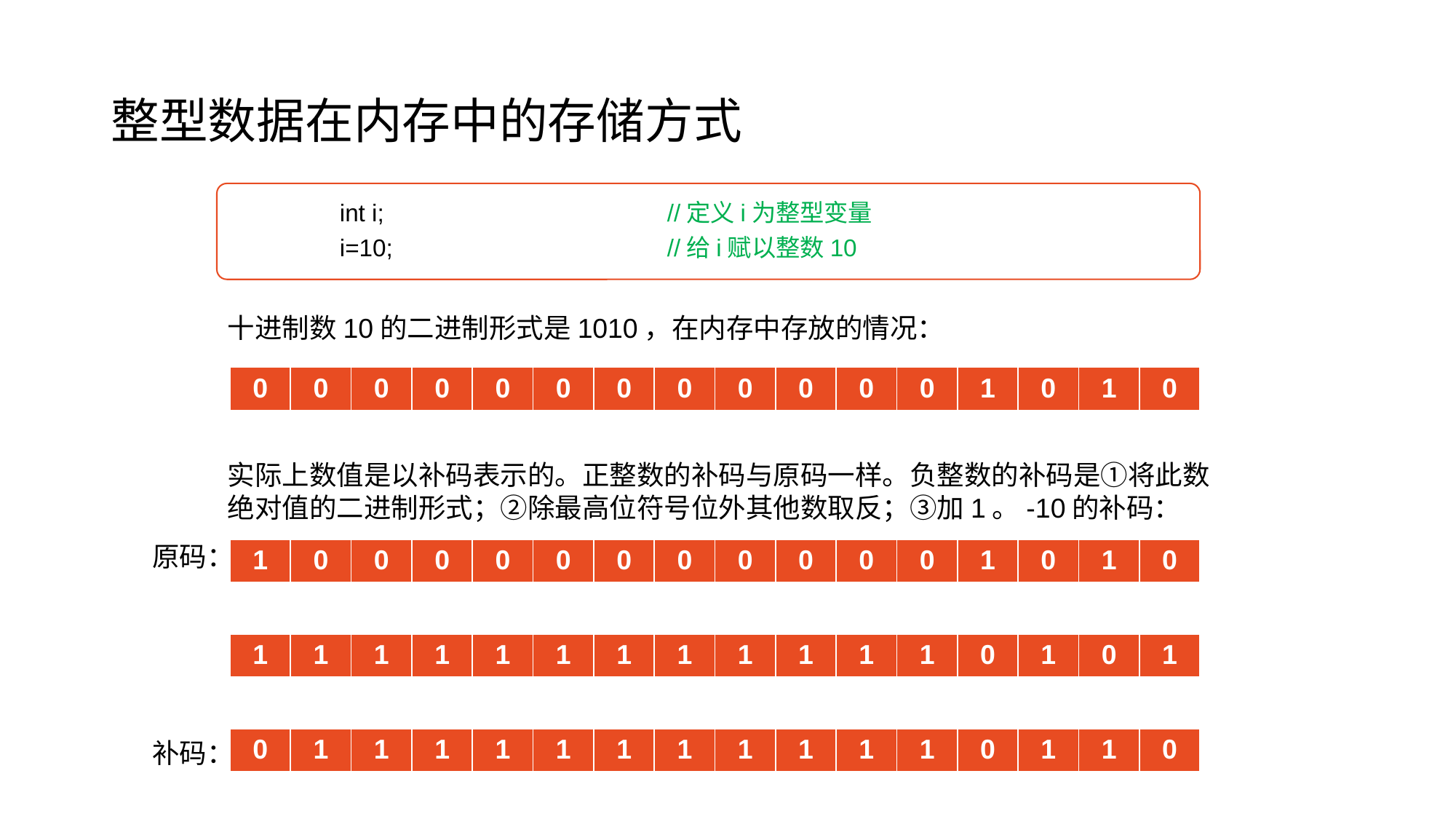

# 整型数据在内存中的存储方式
	int i;			//定义i为整型变量
	i=10;			//给i赋以整数10
十进制数10的二进制形式是1010，在内存中存放的情况：
| 0 | 0 | 0 | 0 | 0 | 0 | 0 | 0 | 0 | 0 | 0 | 0 | 1 | 0 | 1 | 0 |
| --- | --- | --- | --- | --- | --- | --- | --- | --- | --- | --- | --- | --- | --- | --- | --- |
实际上数值是以补码表示的。正整数的补码与原码一样。负整数的补码是①将此数绝对值的二进制形式；②除最高位符号位外其他数取反；③加1。-10的补码：
原码：

补码：
| 1 | 0 | 0 | 0 | 0 | 0 | 0 | 0 | 0 | 0 | 0 | 0 | 1 | 0 | 1 | 0 |
| --- | --- | --- | --- | --- | --- | --- | --- | --- | --- | --- | --- | --- | --- | --- | --- |
| 1 | 1 | 1 | 1 | 1 | 1 | 1 | 1 | 1 | 1 | 1 | 1 | 0 | 1 | 0 | 1 |
| --- | --- | --- | --- | --- | --- | --- | --- | --- | --- | --- | --- | --- | --- | --- | --- |
| 0 | 1 | 1 | 1 | 1 | 1 | 1 | 1 | 1 | 1 | 1 | 1 | 0 | 1 | 1 | 0 |
| --- | --- | --- | --- | --- | --- | --- | --- | --- | --- | --- | --- | --- | --- | --- | --- |